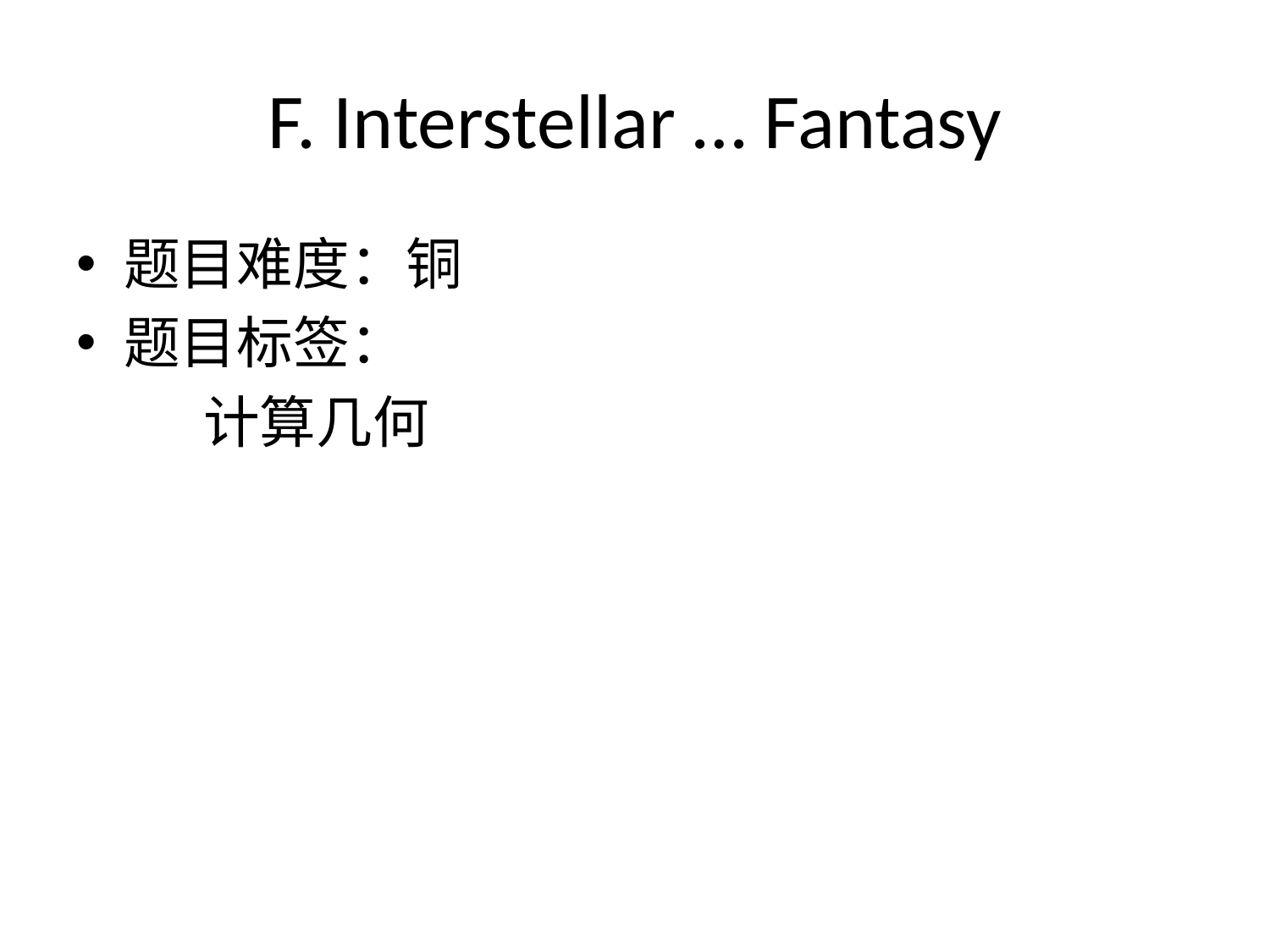

# F. Interstellar … Fantasy
题目难度：铜
题目标签：
	计算几何